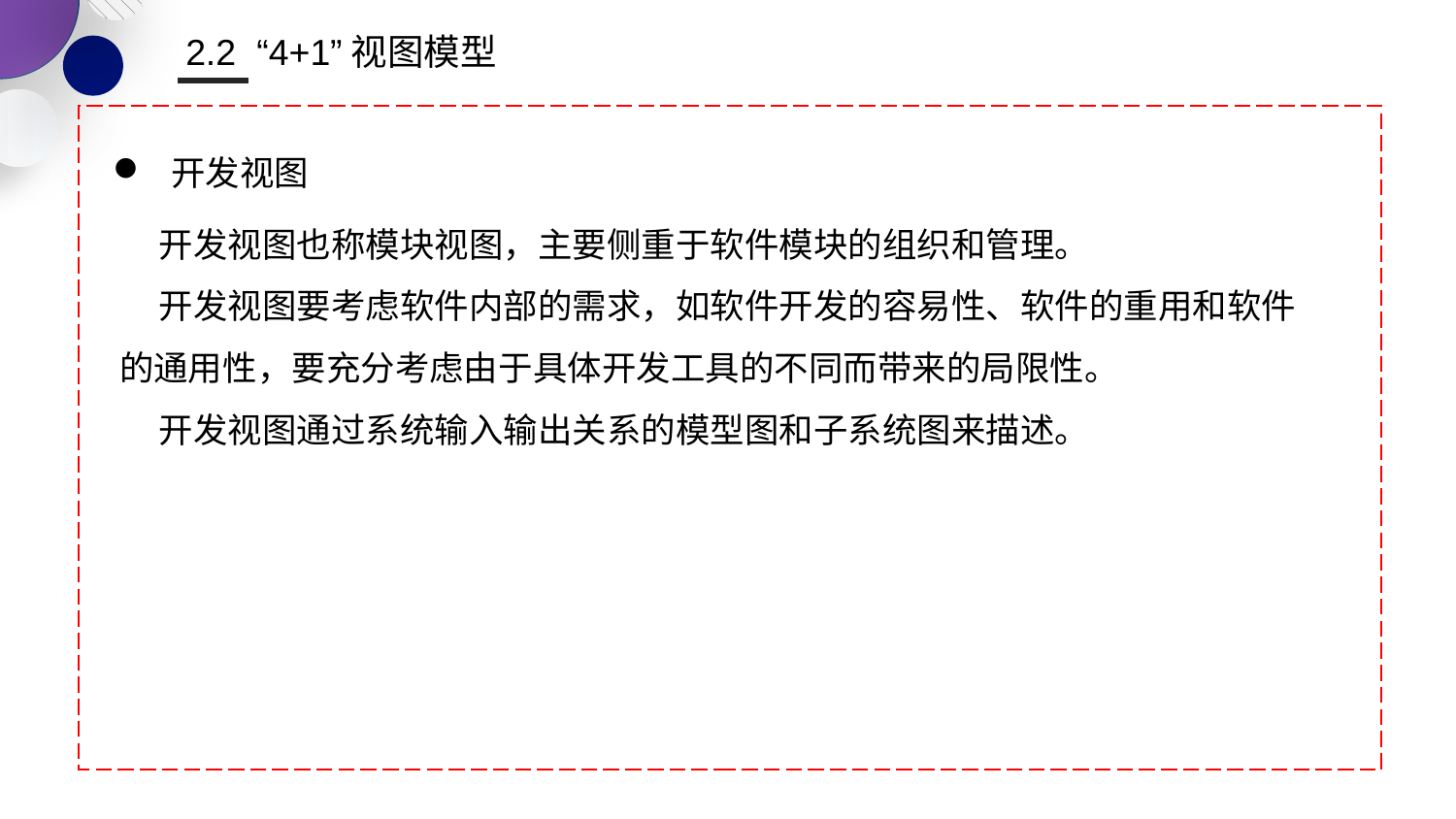

2.2  “4+1”视图模型

  开发视图
    开发视图也称模块视图，主要侧重于软件模块的组织和管理。
    开发视图要考虑软件内部的需求，如软件开发的容易性、软件的重用和软件的通用性，要充分考虑由于具体开发工具的不同而带来的局限性。
    开发视图通过系统输入输出关系的模型图和子系统图来描述。